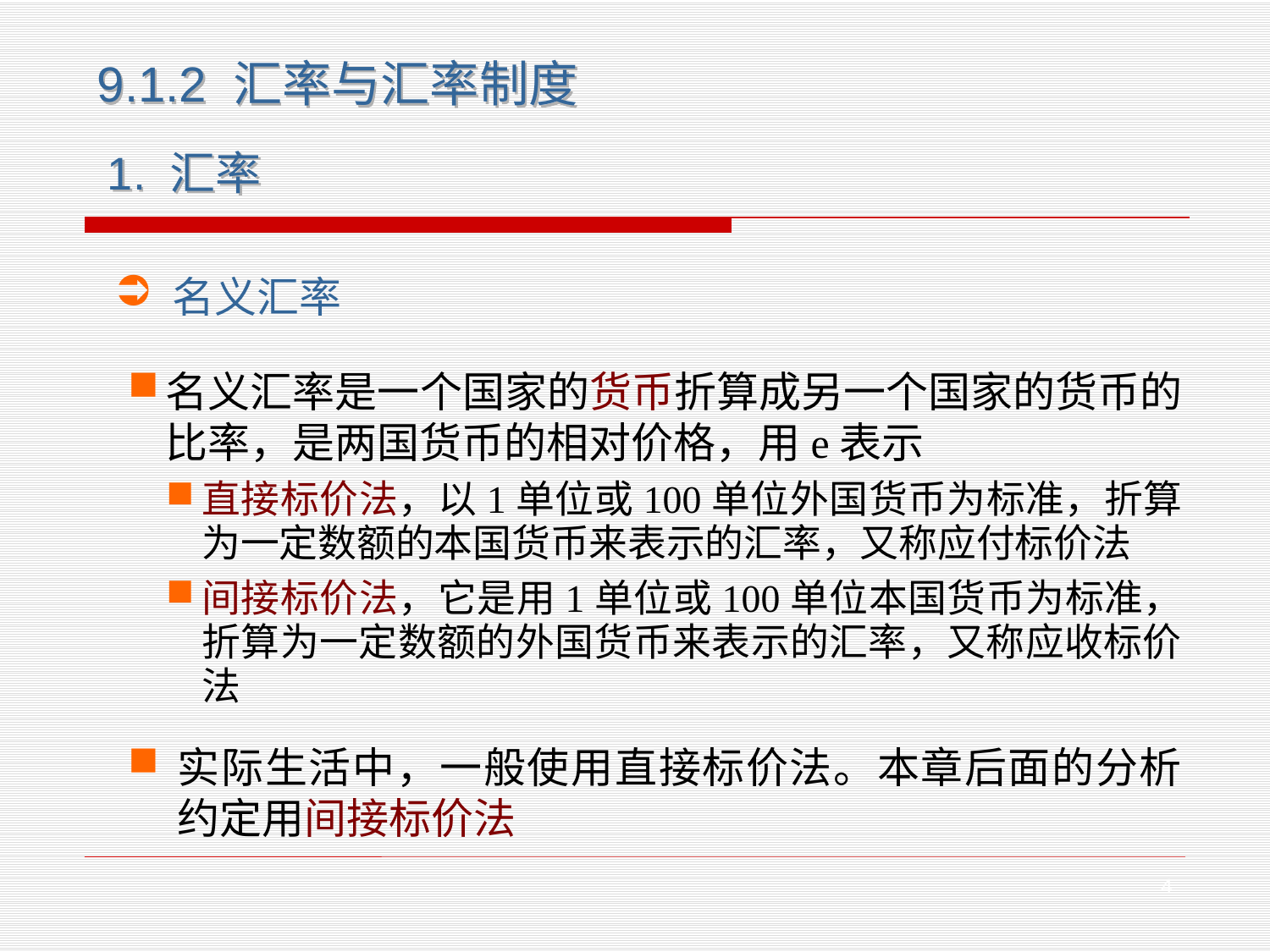

9.1.2 汇率与汇率制度
1. 汇率
 名义汇率
名义汇率是一个国家的货币折算成另一个国家的货币的比率，是两国货币的相对价格，用e表示
直接标价法，以1单位或100单位外国货币为标准，折算为一定数额的本国货币来表示的汇率，又称应付标价法
间接标价法，它是用1单位或100单位本国货币为标准，折算为一定数额的外国货币来表示的汇率，又称应收标价法
实际生活中，一般使用直接标价法。本章后面的分析约定用间接标价法
4